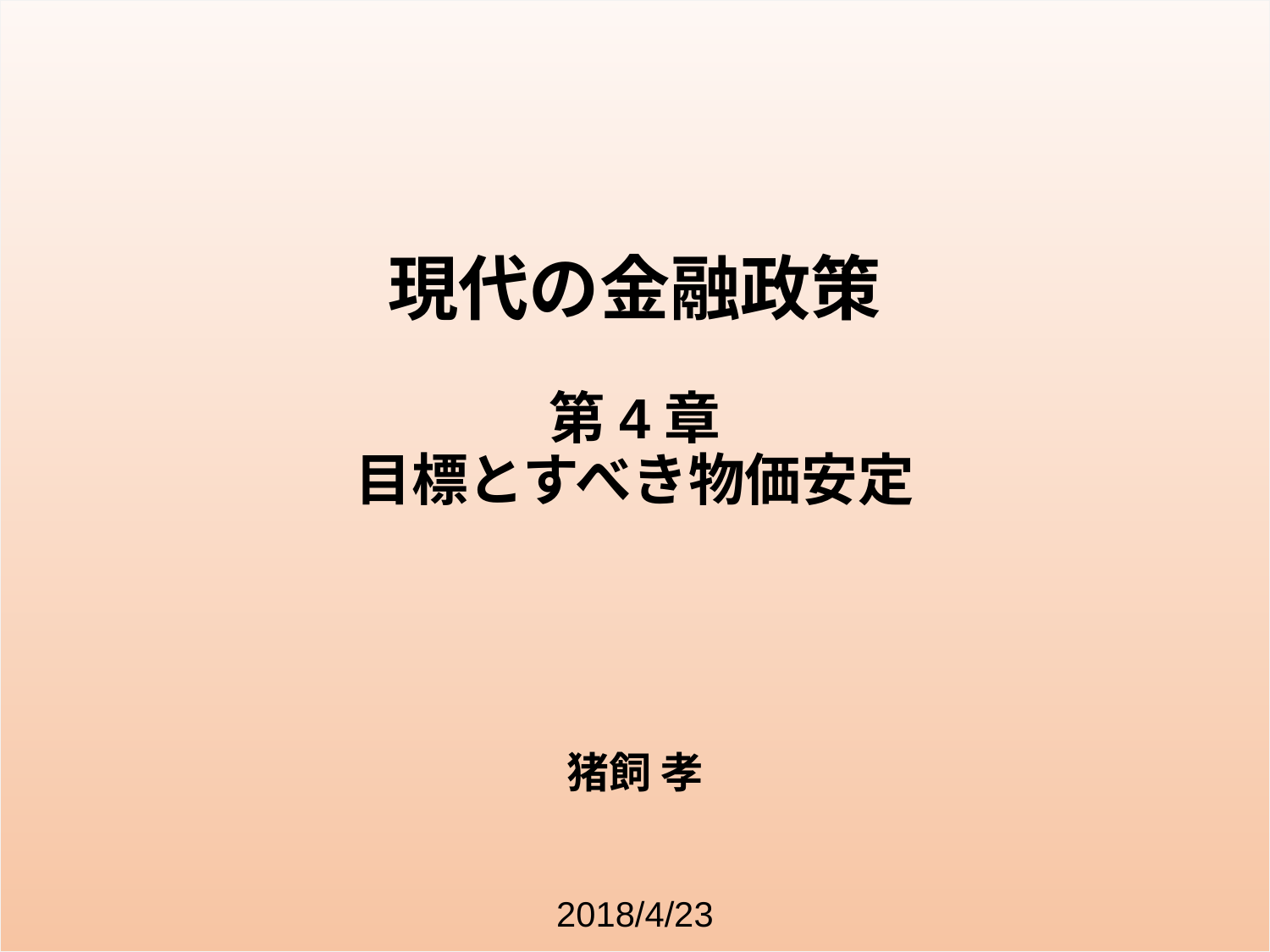

# 現代の金融政策 第4章 目標とすべき物価安定

猪飼 孝
2018/4/23